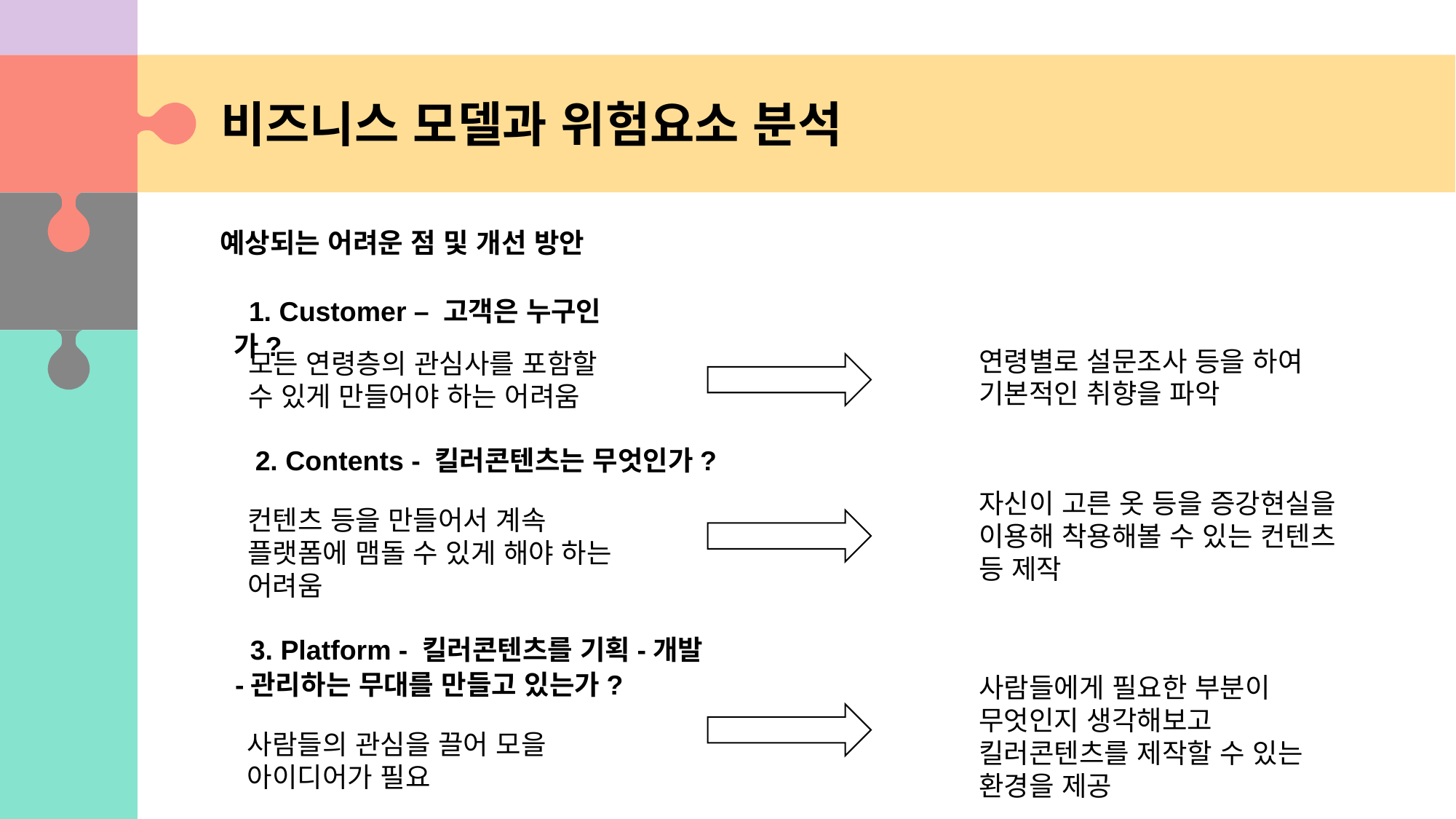

비즈니스 모델과 위험요소 분석

예상되는 어려운 점 및 개선 방안
1. Customer – 고객은 누구인가?

연령별로 설문조사 등을 하여 기본적인 취향을 파악
모든 연령층의 관심사를 포함할 수 있게 만들어야 하는 어려움

2. Contents - 킬러콘텐츠는 무엇인가?
자신이 고른 옷 등을 증강현실을 이용해 착용해볼 수 있는 컨텐츠 등 제작
컨텐츠 등을 만들어서 계속 플랫폼에 맴돌 수 있게 해야 하는 어려움

3. Platform - 킬러콘텐츠를 기획-개발-관리하는 무대를 만들고 있는가?
사람들에게 필요한 부분이 무엇인지 생각해보고 킬러콘텐츠를 제작할 수 있는 환경을 제공

사람들의 관심을 끌어 모을 아이디어가 필요